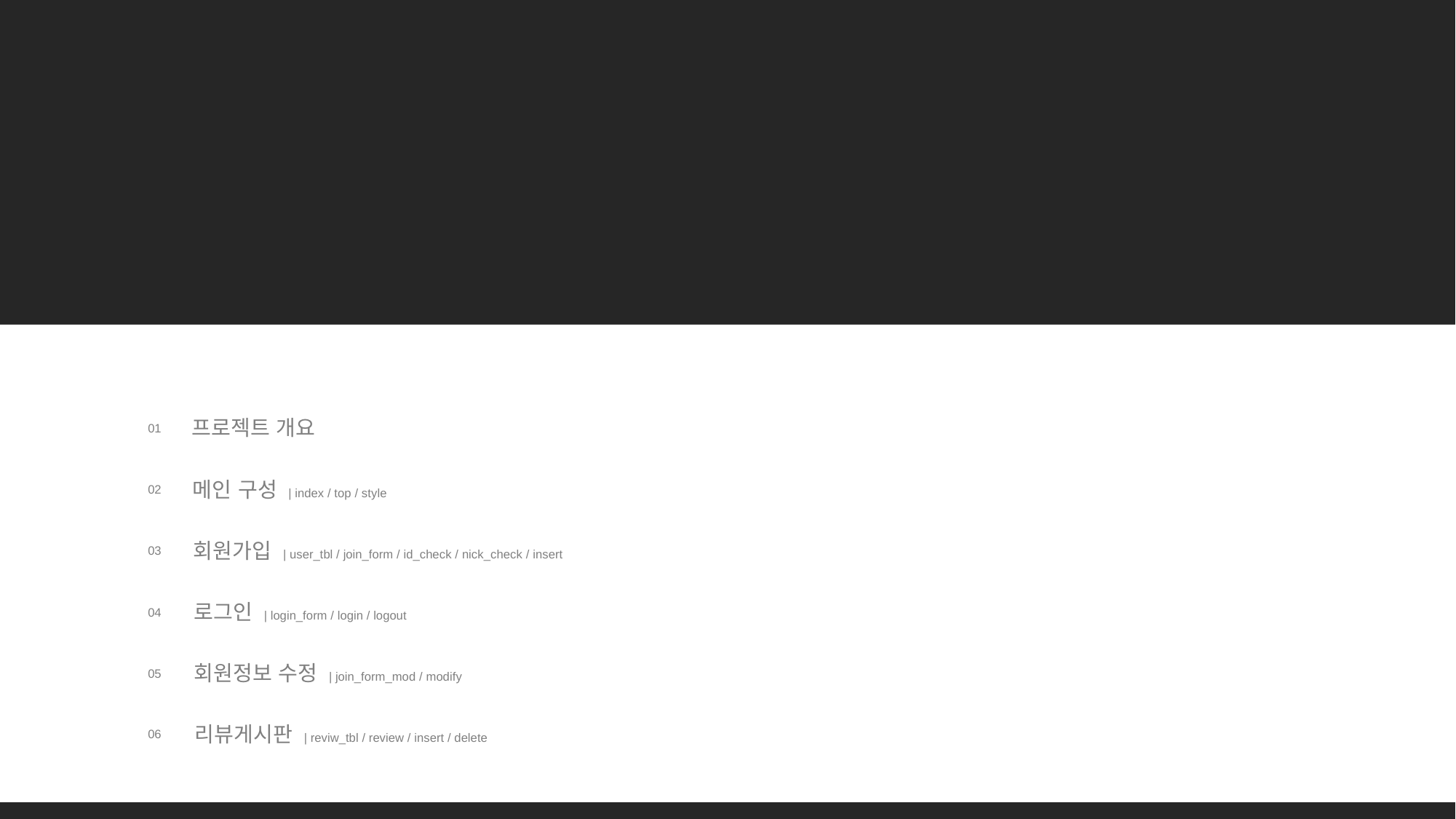

Movie Diary
정보처리응용
INDEX

프로젝트 개요
01
메인 구성 | index / top / style
02
회원가입 | user_tbl / join_form / id_check / nick_check / insert
03
로그인 | login_form / login / logout
04
회원정보 수정 | join_form_mod / modify
05
리뷰게시판 | reviw_tbl / review / insert / delete
06